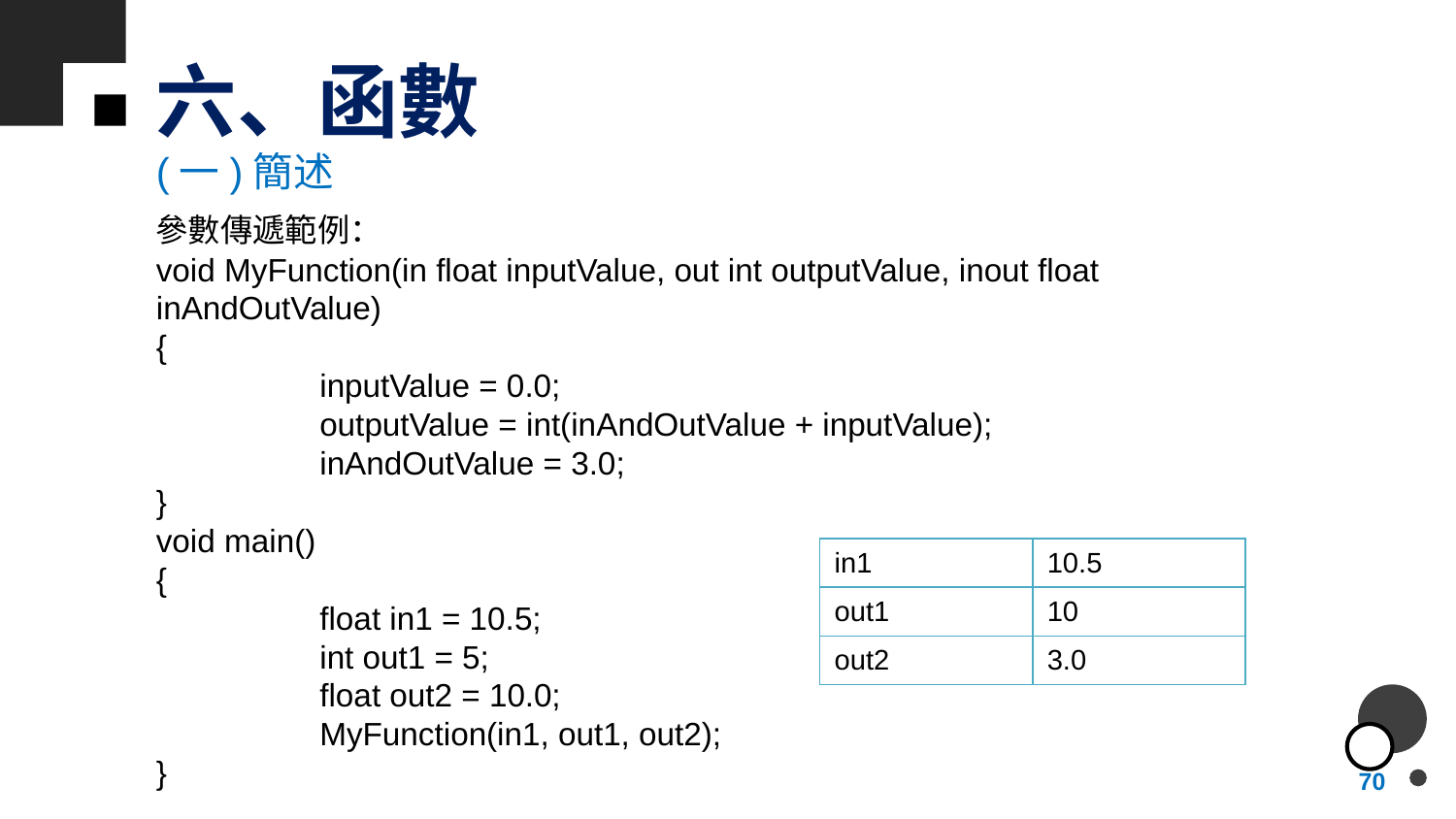

# 六、函數
(一)簡述
參數傳遞範例：
void MyFunction(in float inputValue, out int outputValue, inout float inAndOutValue)
{
	  inputValue = 0.0;
	  outputValue = int(inAndOutValue + inputValue);
	  inAndOutValue = 3.0;
}
void main()
{
	  float in1 = 10.5;
	  int out1 = 5;
	  float out2 = 10.0;
	  MyFunction(in1, out1, out2);
}
| in1 | 10.5 |
| --- | --- |
| out1 | 10 |
| out2 | 3.0 |

70